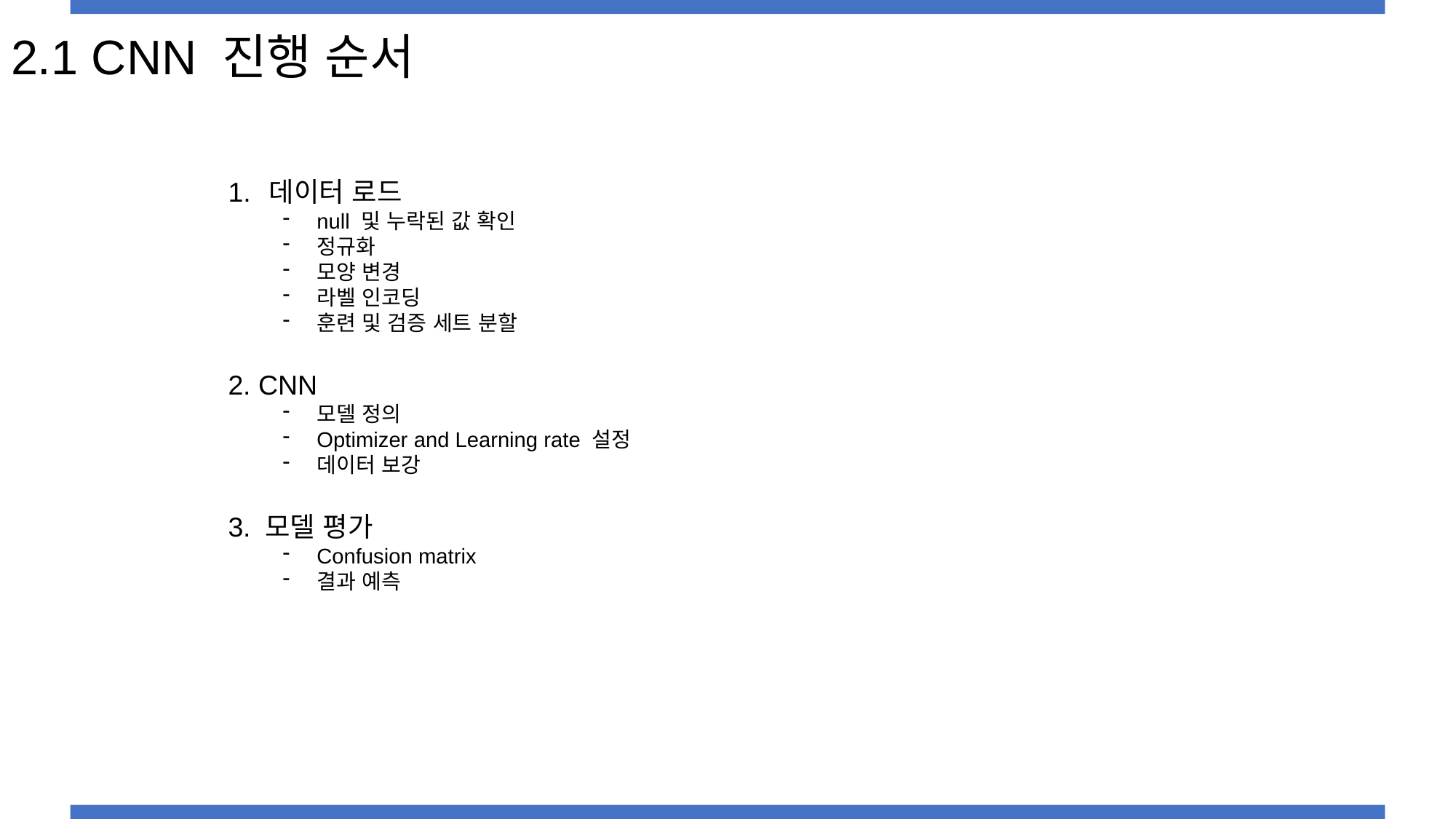

# 2.1 CNN 진행 순서
데이터 로드
null 및 누락된 값 확인
정규화
모양 변경
라벨 인코딩
훈련 및 검증 세트 분할

2. CNN
모델 정의
Optimizer and Learning rate 설정
데이터 보강

3. 모델 평가
Confusion matrix
결과 예측